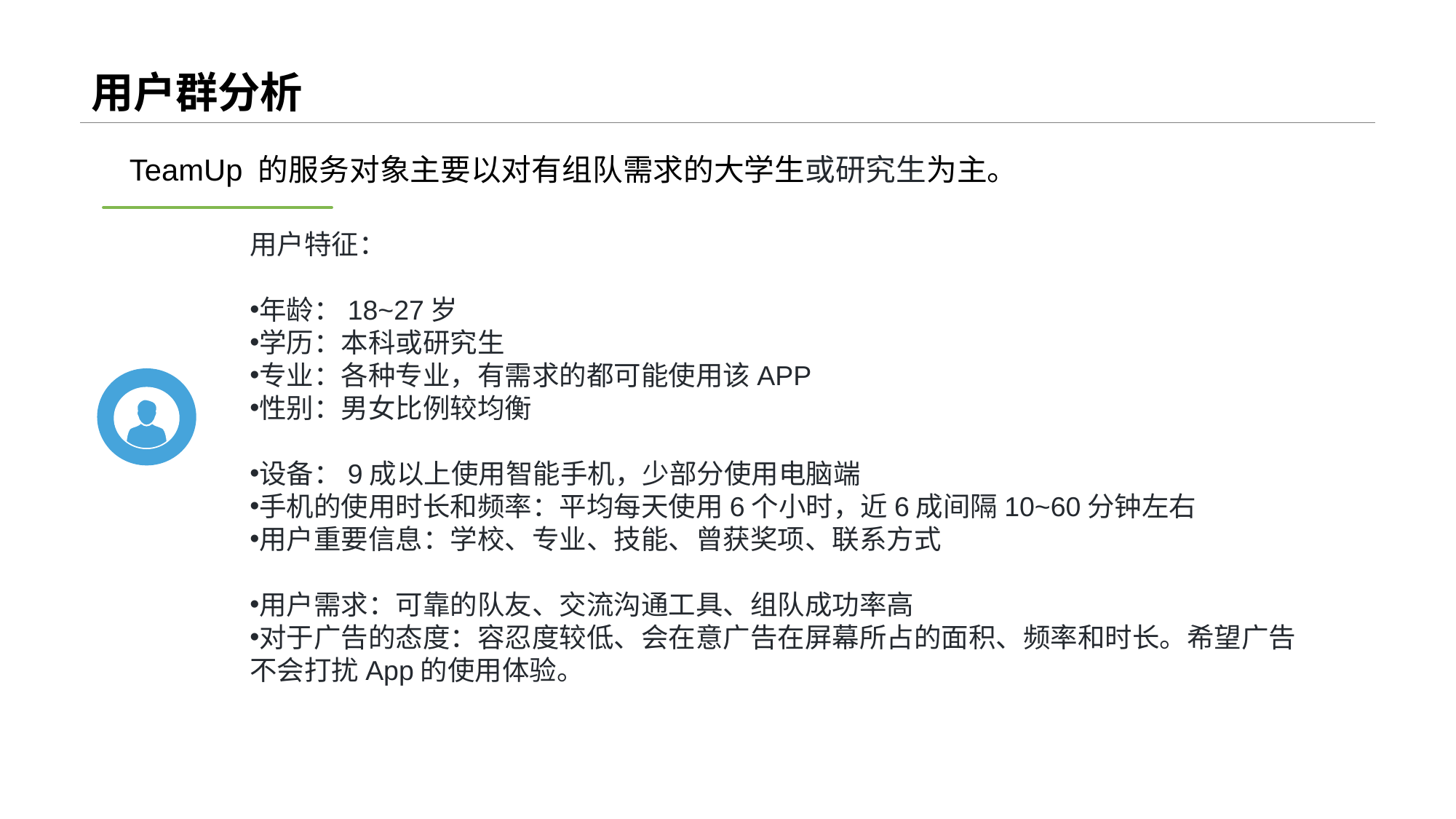

# 用户群分析
TeamUp 的服务对象主要以对有组队需求的大学生或研究生为主。
用户特征：

年龄：18~27岁
学历：本科或研究生
专业：各种专业，有需求的都可能使用该APP
性别：男女比例较均衡

设备：9成以上使用智能手机，少部分使用电脑端
手机的使用时长和频率：平均每天使用6个小时，近6成间隔10~60分钟左右
用户重要信息：学校、专业、技能、曾获奖项、联系方式

用户需求：可靠的队友、交流沟通工具、组队成功率高
对于广告的态度：容忍度较低、会在意广告在屏幕所占的面积、频率和时长。希望广告不会打扰App的使用体验。